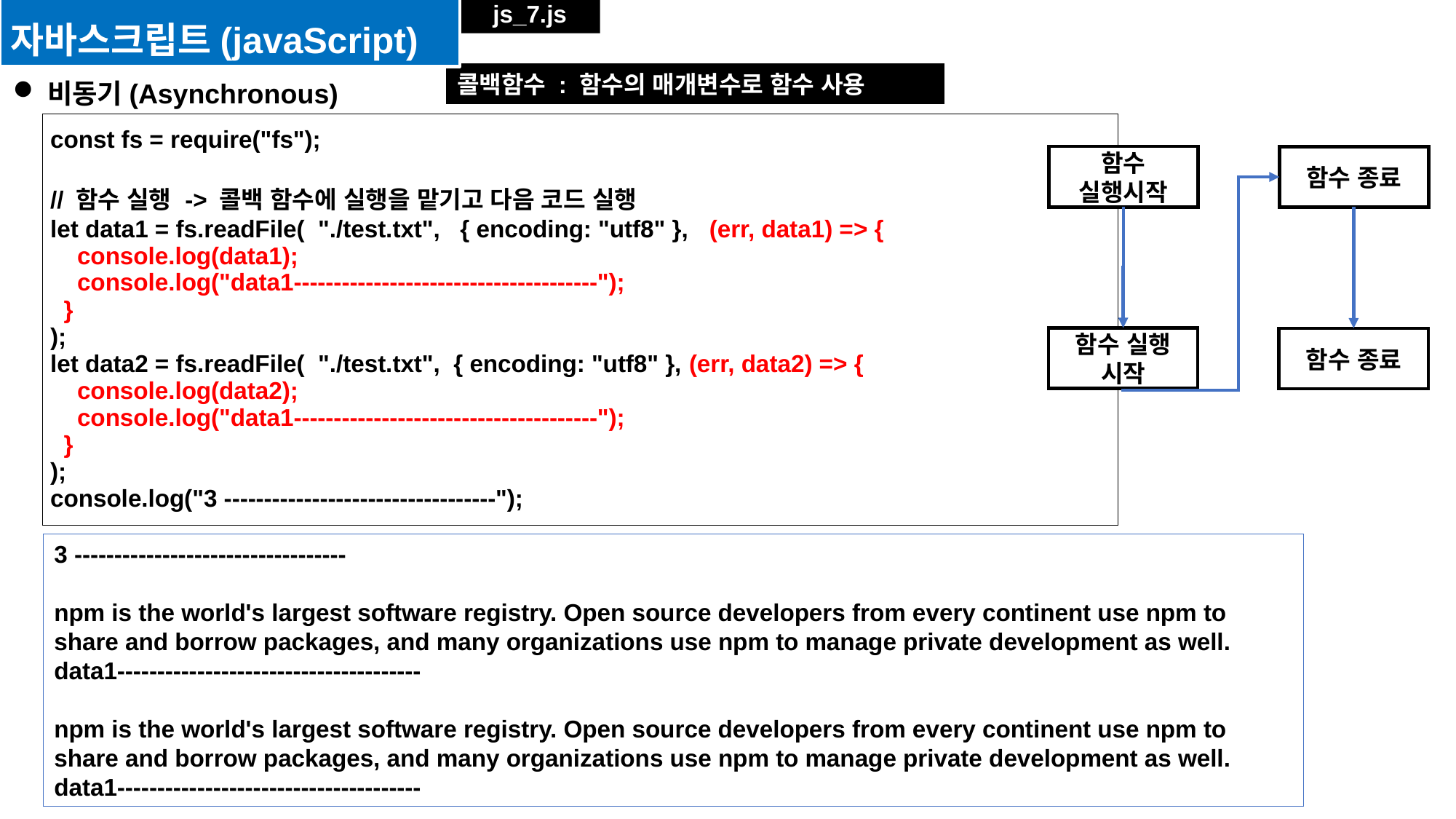

자바스크립트(javaScript)
js_7.js
비동기(Asynchronous)
콜백함수 : 함수의 매개변수로 함수 사용
| const fs = require("fs"); // 함수 실행 -> 콜백 함수에 실행을 맡기고 다음 코드 실행 let data1 = fs.readFile(  "./test.txt",   { encoding: "utf8" },   (err, data1) => {     console.log(data1);     console.log("data1--------------------------------------");   } ); let data2 = fs.readFile(  "./test.txt", { encoding: "utf8" }, (err, data2) => {     console.log(data2);     console.log("data1--------------------------------------");   } ); console.log("3 ----------------------------------"); |
| --- |
함수 실행시작
함수 종료
함수 실행
시작
함수 종료
3 ----------------------------------

npm is the world's largest software registry. Open source developers from every continent use npm to
share and borrow packages, and many organizations use npm to manage private development as well.
data1--------------------------------------

npm is the world's largest software registry. Open source developers from every continent use npm to
share and borrow packages, and many organizations use npm to manage private development as well.
data1--------------------------------------